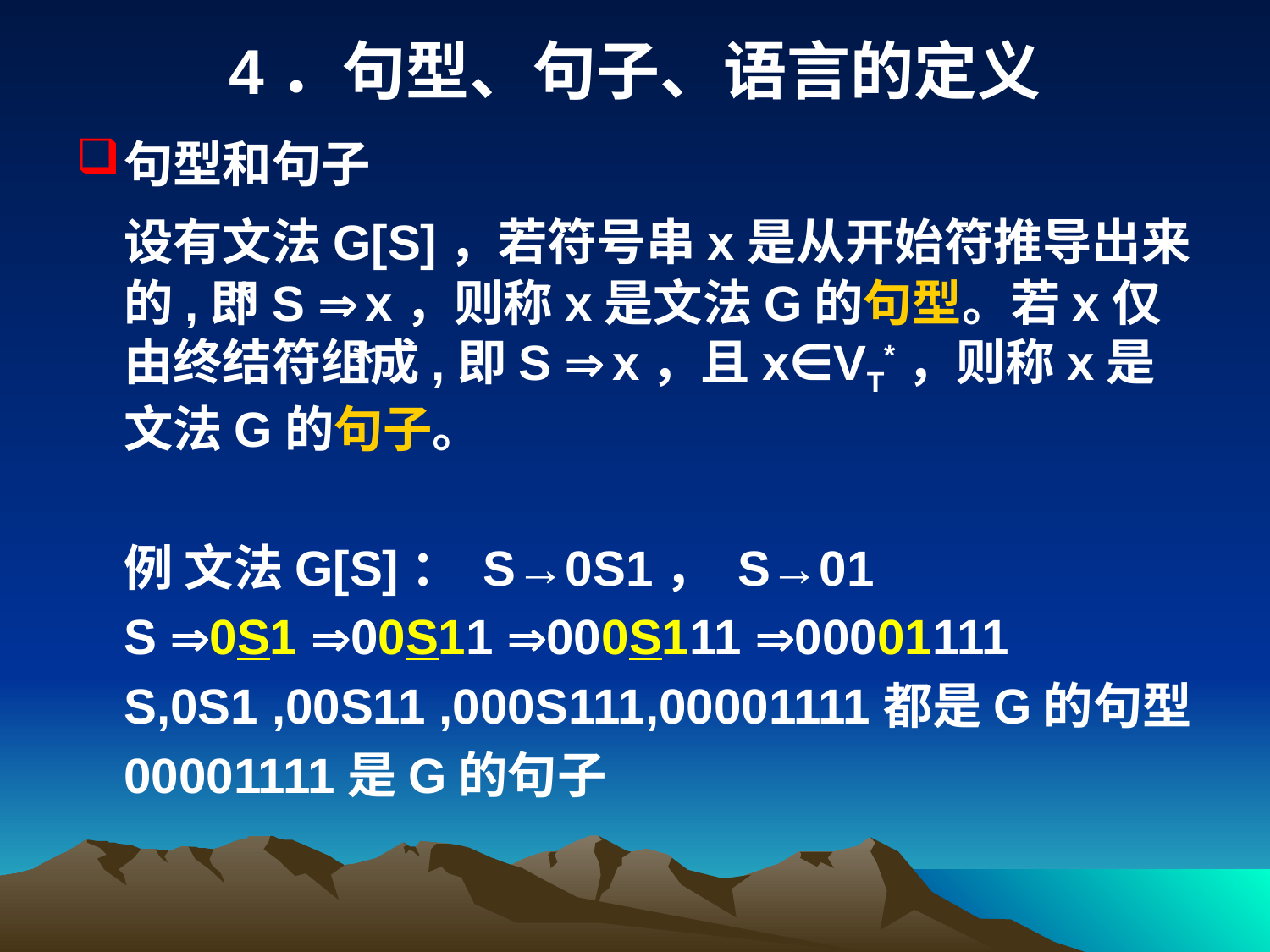

# 4．句型、句子、语言的定义
句型和句子
	设有文法G[S]，若符号串x是从开始符推导出来的,即S ⇒ x，则称x是文法G的句型。若x仅由终结符组成,即S ⇒ x，且x∈VT*，则称x是文法G的句子。

	例 文法G[S]： S→0S1， S→01
	S ⇒0S1 ⇒00S11 ⇒000S111 ⇒00001111
	S,0S1 ,00S11 ,000S111,00001111都是G的句型
	00001111是G的句子
*
*